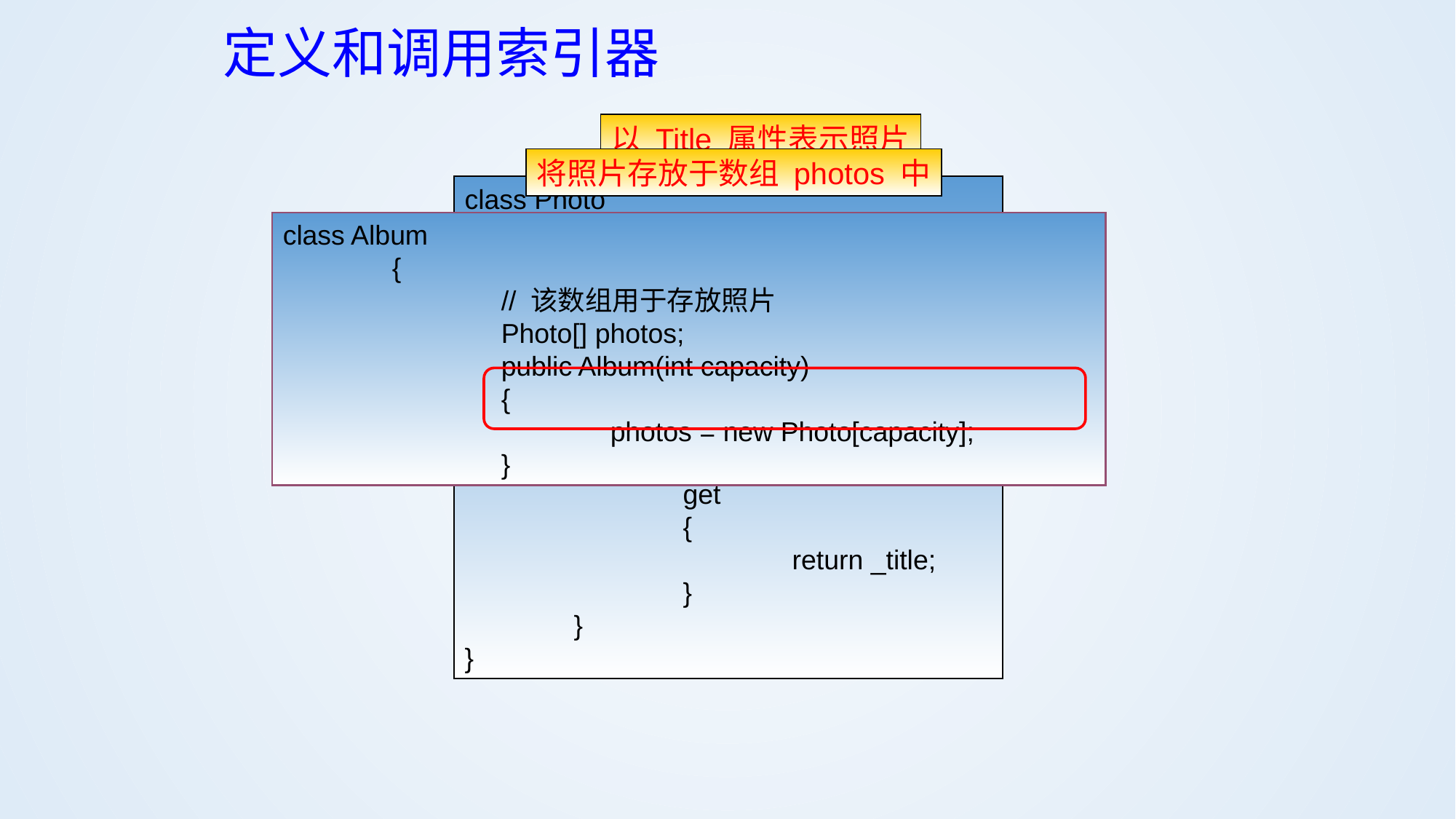

# 定义和调用索引器
以 Title 属性表示照片
将照片存放于数组 photos 中
class Photo
{
	string _title;
	public Photo(string title)
	{
		this._title = title;
	}
	public string Title
	{
		get
		{
			return _title;
		}
	}
}
class Album
	{
		// 该数组用于存放照片
		Photo[] photos;
		public Album(int capacity)
		{
			photos = new Photo[capacity];
		}